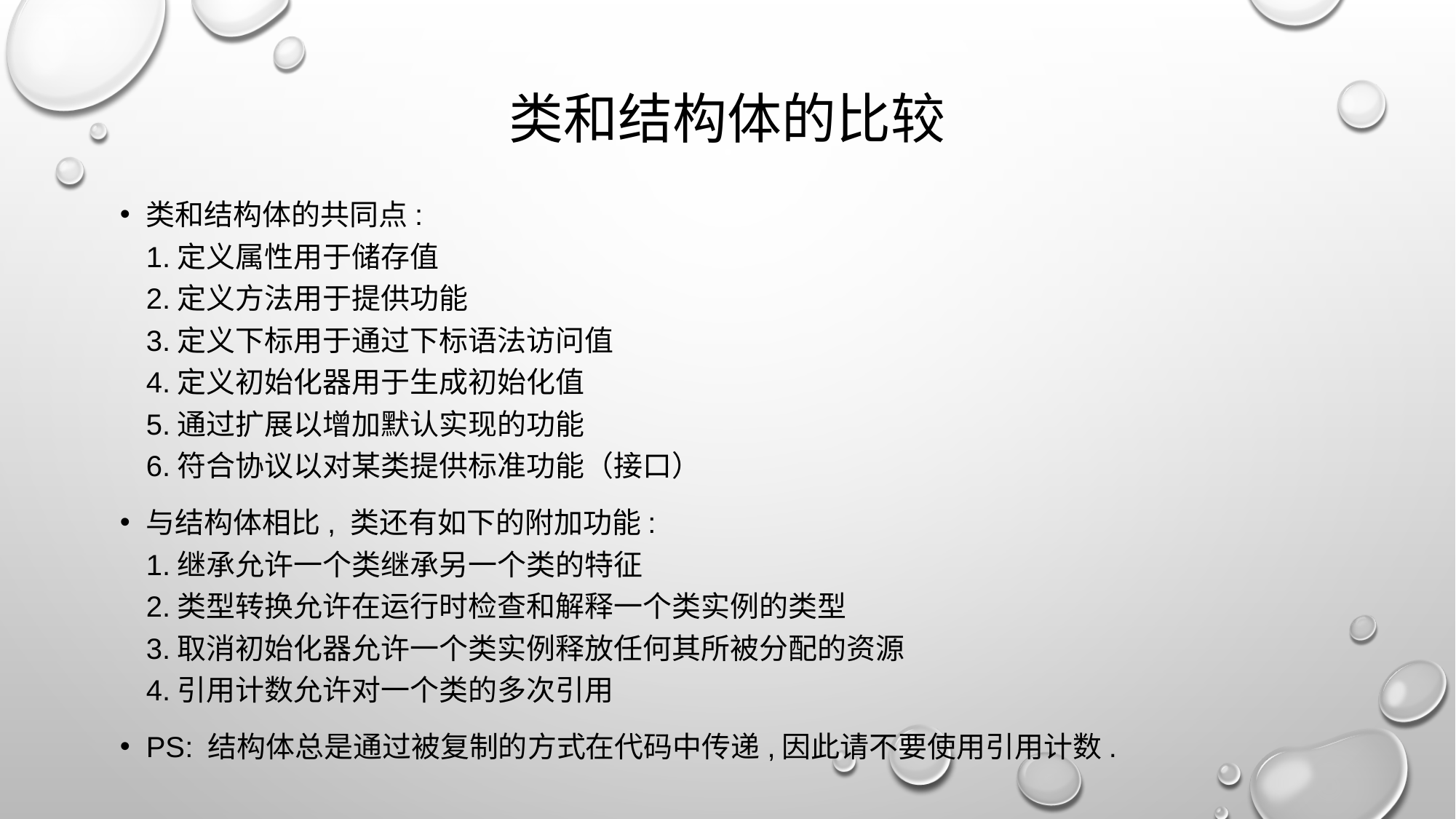

# 类和结构体的比较
类和结构体的共同点: 
1.定义属性用于储存值 
2.定义方法用于提供功能 
3.定义下标用于通过下标语法访问值 
4.定义初始化器用于生成初始化值 
5.通过扩展以增加默认实现的功能 
6.符合协议以对某类提供标准功能（接口）
与结构体相比, 类还有如下的附加功能: 
1.继承允许一个类继承另一个类的特征 
2.类型转换允许在运行时检查和解释一个类实例的类型 
3.取消初始化器允许一个类实例释放任何其所被分配的资源 
4.引用计数允许对一个类的多次引用
PS: 结构体总是通过被复制的方式在代码中传递,因此请不要使用引用计数.